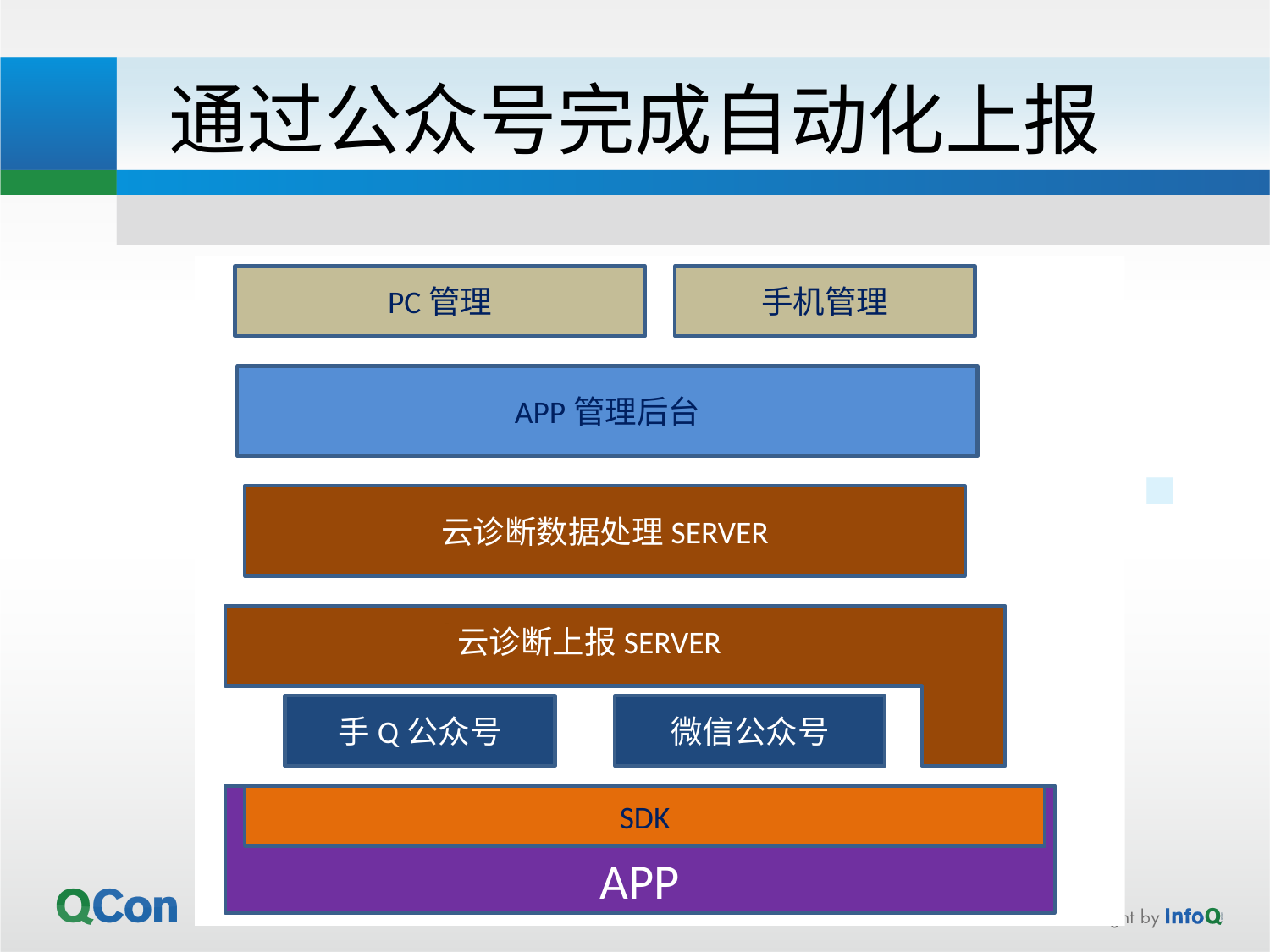

# 通过公众号完成自动化上报

PC管理
手机管理
APP管理后台
云诊断数据处理SERVER

云诊断上报SERVER
手Q公众号
微信公众号

APP
SDK